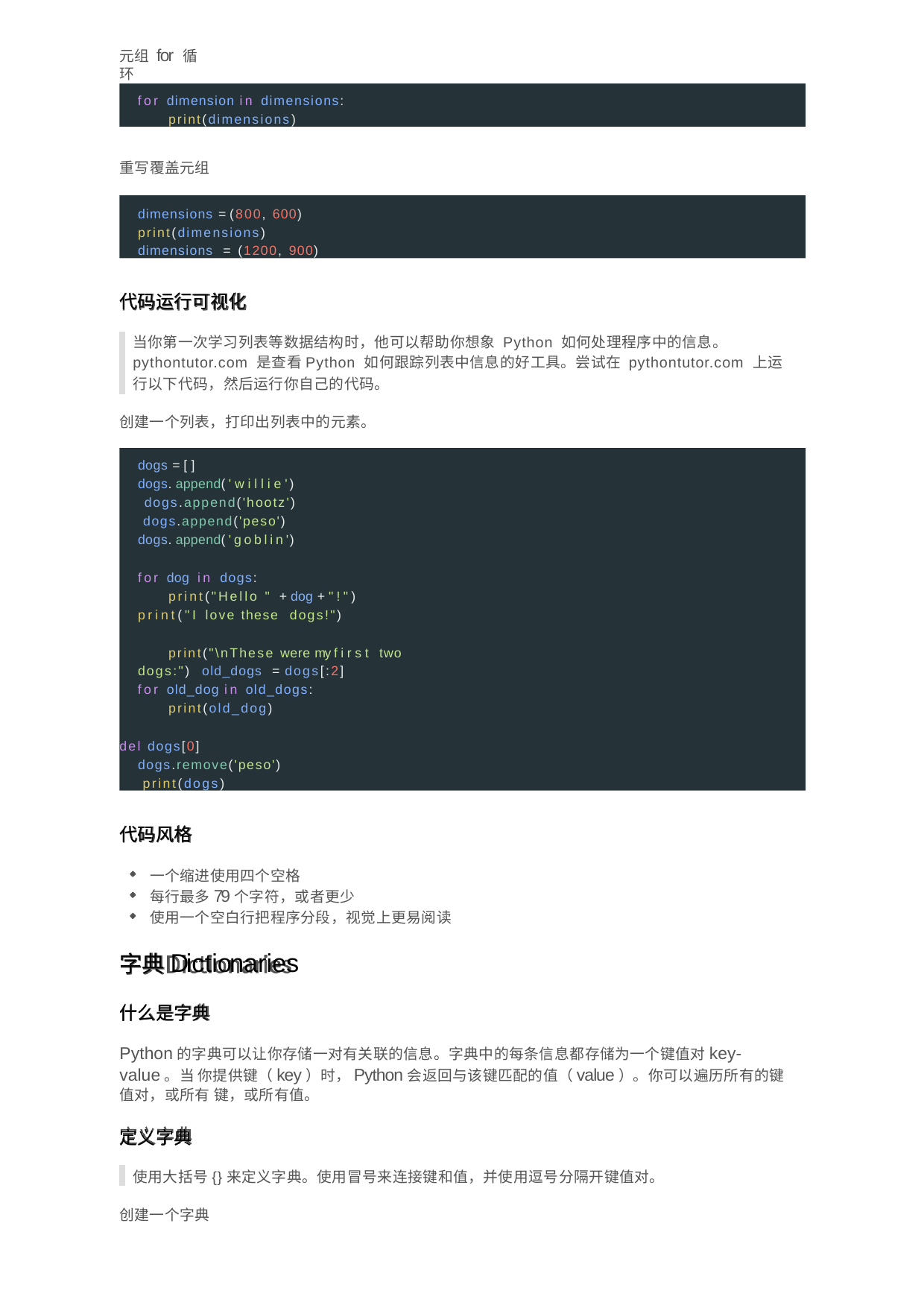

元组for 循环
for dimension in dimensions:  print(dimensions)
重写覆盖元组
dimensions = (800, 600)  print(dimensions)  dimensions  =  (1200, 900)
代码运⾏可视化

当你第一次学习列表等数据结构时，他可以帮助你想象 Python 如何处理程序中的信息。 pythontutor.com 是查看Python 如何跟踪列表中信息的好工具。尝试在 pythontutor.com 上运 行以下代码，然后运行你自己的代码。

创建⼀个列表，打印出列表中的元素。

dogs = []  dogs.append('willie')  dogs.append('hootz')  dogs.append('peso')  dogs.append('goblin')

for dog  in dogs:
print("Hello " + dog + "!")  print("I love these  dogs!")

print("\nThese were my first two dogs:")  old_dogs  = dogs[:2]
for old_dog in old_dogs:  print(old_dog)

del dogs[0]  dogs.remove('peso')  print(dogs)
代码⻛格

⼀个缩进使⽤四个空格
每⾏最多79个字符，或者更少
使⽤⼀个空⽩⾏把程序分段，视觉上更易阅读

字典Dictionaries

什么是字典

Python的字典可以让你存储⼀对有关联的信息。字典中的每条信息都存储为⼀个键值对key-value。当 你提供键（key）时，Python会返回与该键匹配的值（value）。你可以遍历所有的键值对，或所有 键，或所有值。

定义字典

使用大括号{}来定义字典。使用冒号来连接键和值，并使用逗号分隔开键值对。

创建⼀个字典